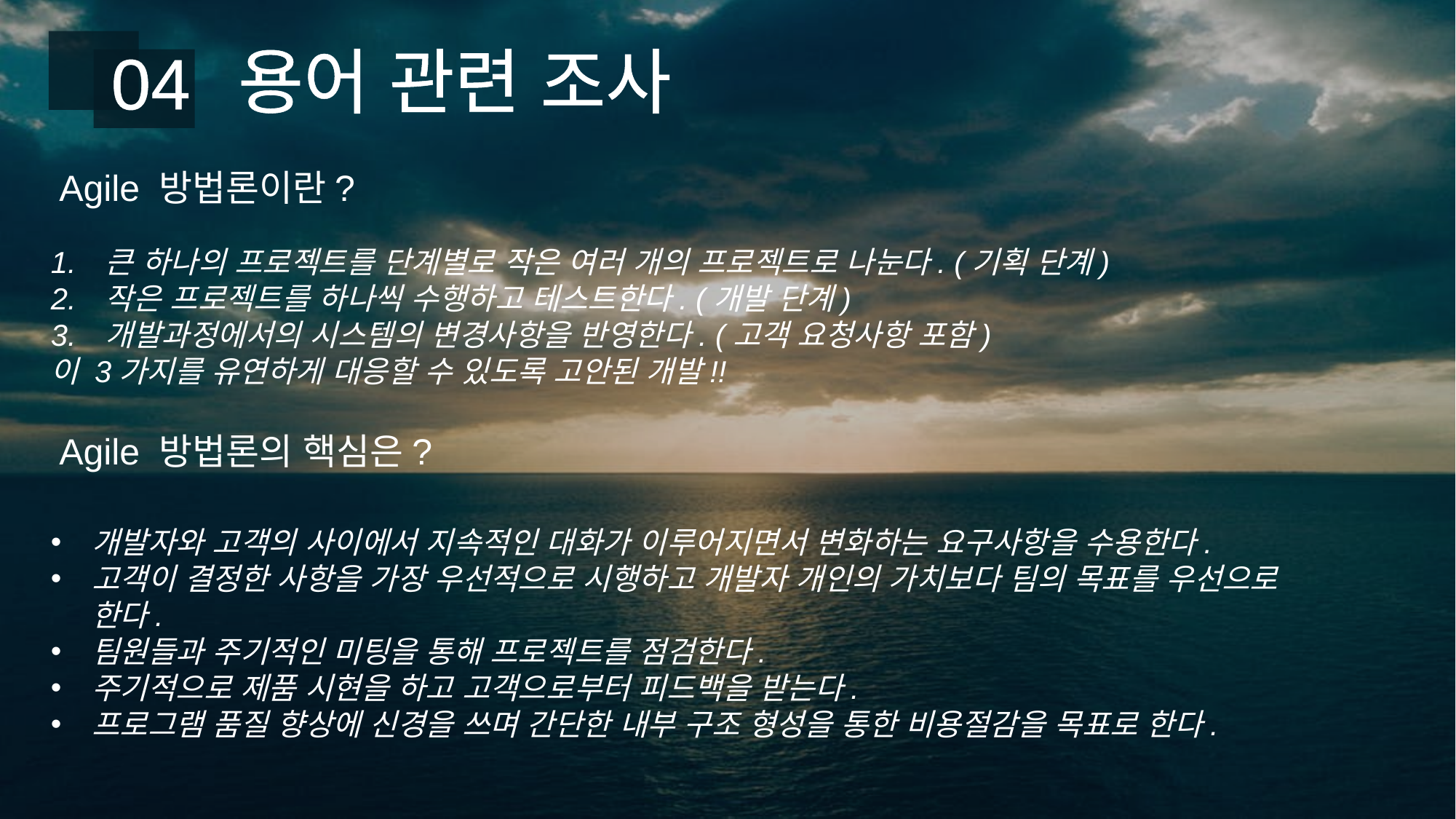

용어 관련 조사
04

Agile 방법론이란?
큰 하나의 프로젝트를 단계별로 작은 여러 개의 프로젝트로 나눈다. (기획 단계)
작은 프로젝트를 하나씩 수행하고 테스트한다. (개발 단계)
개발과정에서의 시스템의 변경사항을 반영한다. (고객 요청사항 포함)
이 3가지를 유연하게 대응할 수 있도록 고안된 개발!!
Agile 방법론의 핵심은?
개발자와 고객의 사이에서 지속적인 대화가 이루어지면서 변화하는 요구사항을 수용한다.
고객이 결정한 사항을 가장 우선적으로 시행하고 개발자 개인의 가치보다 팀의 목표를 우선으로 한다.
팀원들과 주기적인 미팅을 통해 프로젝트를 점검한다.
주기적으로 제품 시현을 하고 고객으로부터 피드백을 받는다.
프로그램 품질 향상에 신경을 쓰며 간단한 내부 구조 형성을 통한 비용절감을 목표로 한다.